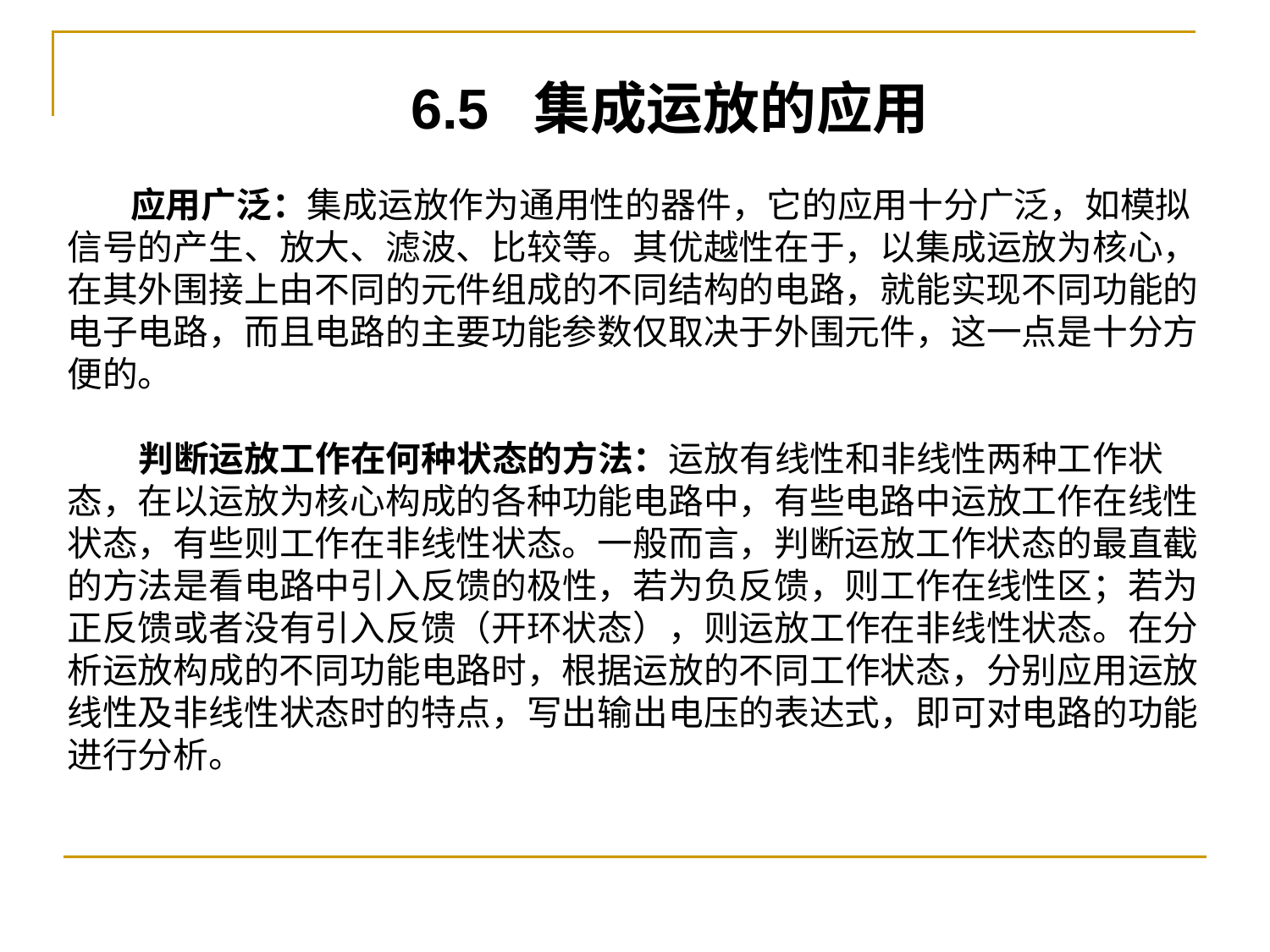

6.5  集成运放的应用
       应用广泛：集成运放作为通用性的器件，它的应用十分广泛，如模拟信号的产生、放大、滤波、比较等。其优越性在于，以集成运放为核心，在其外围接上由不同的元件组成的不同结构的电路，就能实现不同功能的电子电路，而且电路的主要功能参数仅取决于外围元件，这一点是十分方便的。

        判断运放工作在何种状态的方法：运放有线性和非线性两种工作状态，在以运放为核心构成的各种功能电路中，有些电路中运放工作在线性状态，有些则工作在非线性状态。一般而言，判断运放工作状态的最直截的方法是看电路中引入反馈的极性，若为负反馈，则工作在线性区；若为正反馈或者没有引入反馈（开环状态），则运放工作在非线性状态。在分析运放构成的不同功能电路时，根据运放的不同工作状态，分别应用运放线性及非线性状态时的特点，写出输出电压的表达式，即可对电路的功能进行分析。